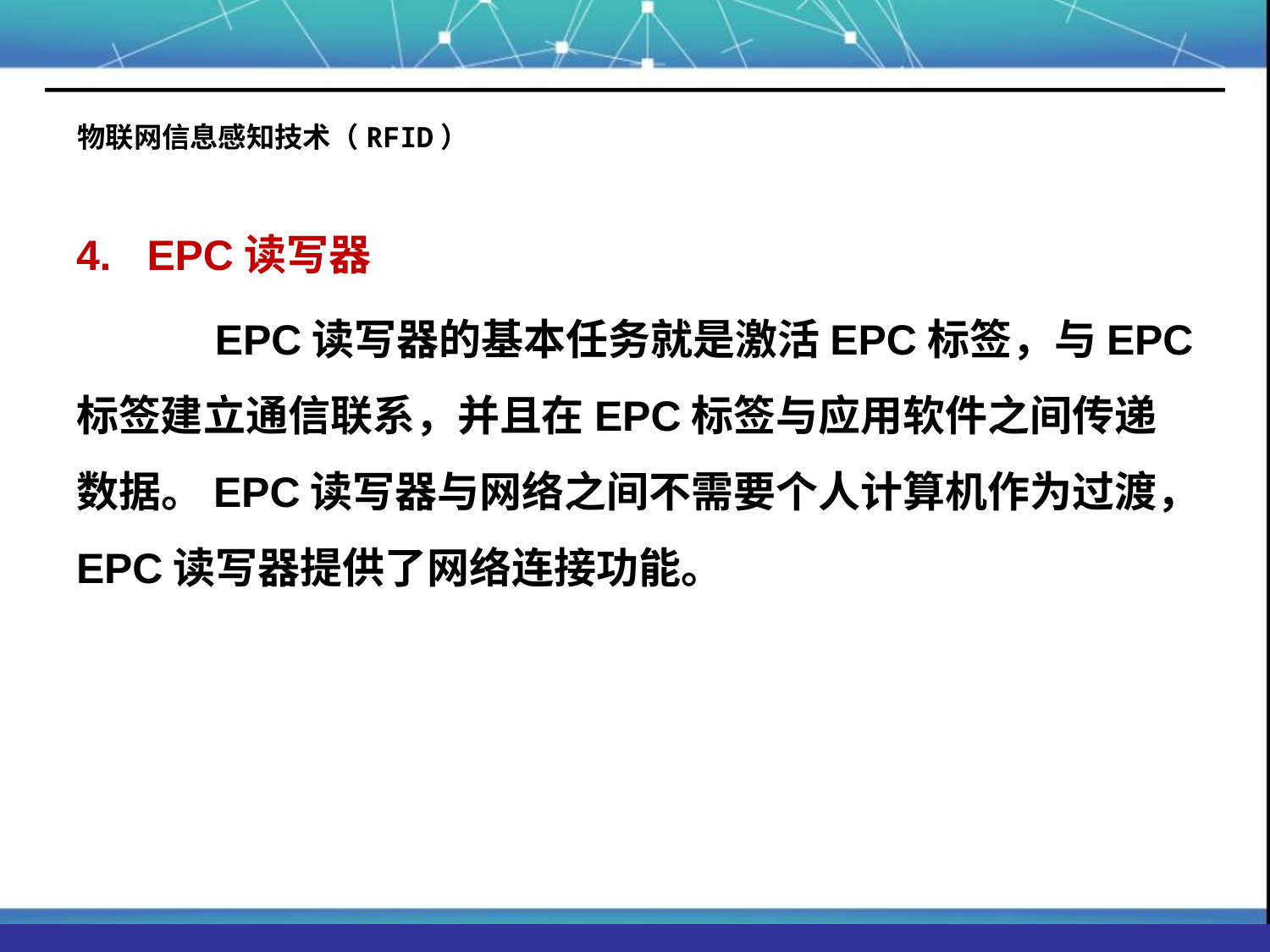

# 物联网信息感知技术（RFID）

4.   EPC读写器
	 EPC读写器的基本任务就是激活EPC标签，与EPC标签建立通信联系，并且在EPC标签与应用软件之间传递数据。EPC读写器与网络之间不需要个人计算机作为过渡，EPC读写器提供了网络连接功能。